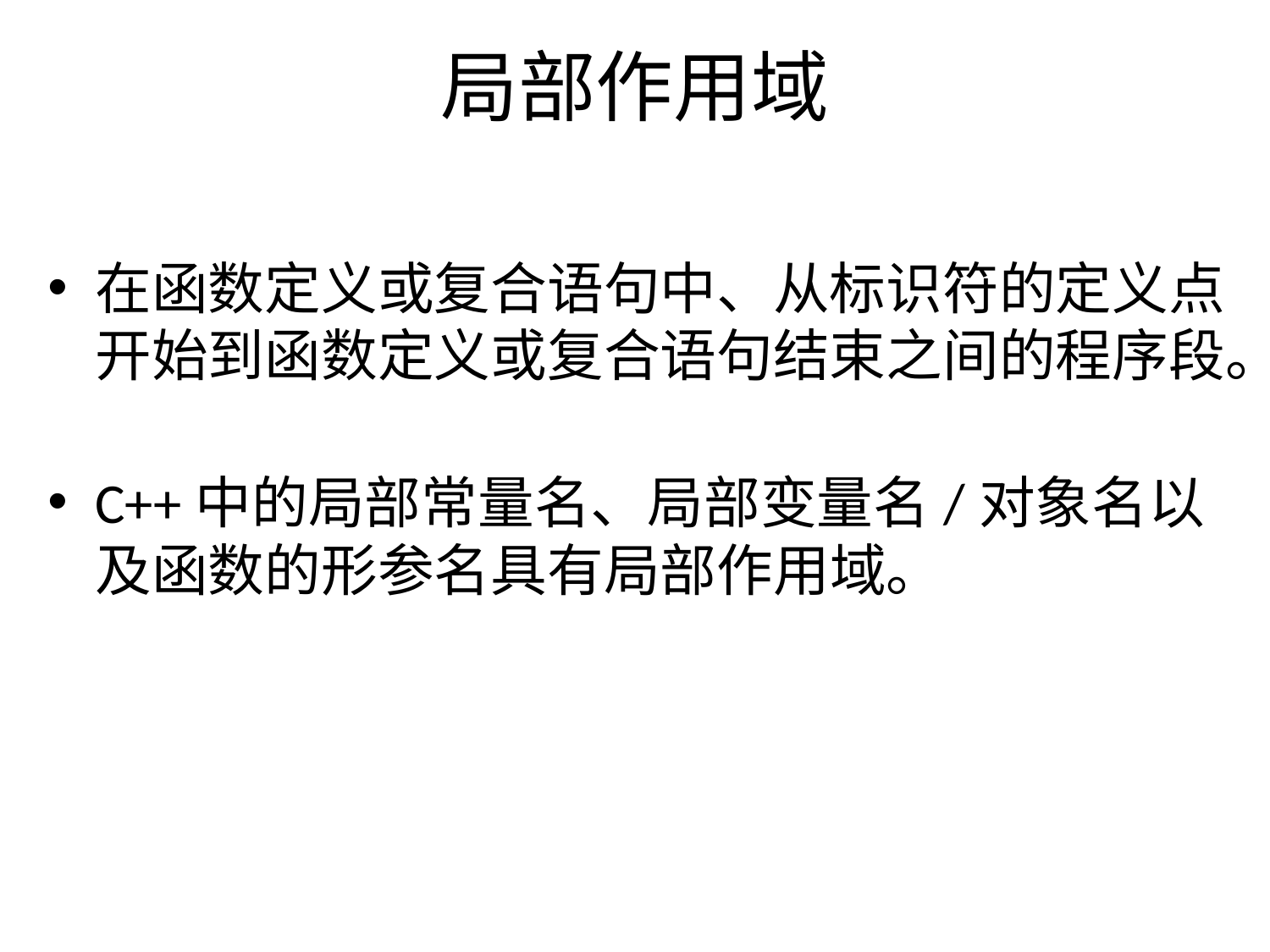

# 局部作用域
在函数定义或复合语句中、从标识符的定义点开始到函数定义或复合语句结束之间的程序段。
C++中的局部常量名、局部变量名/对象名以及函数的形参名具有局部作用域。